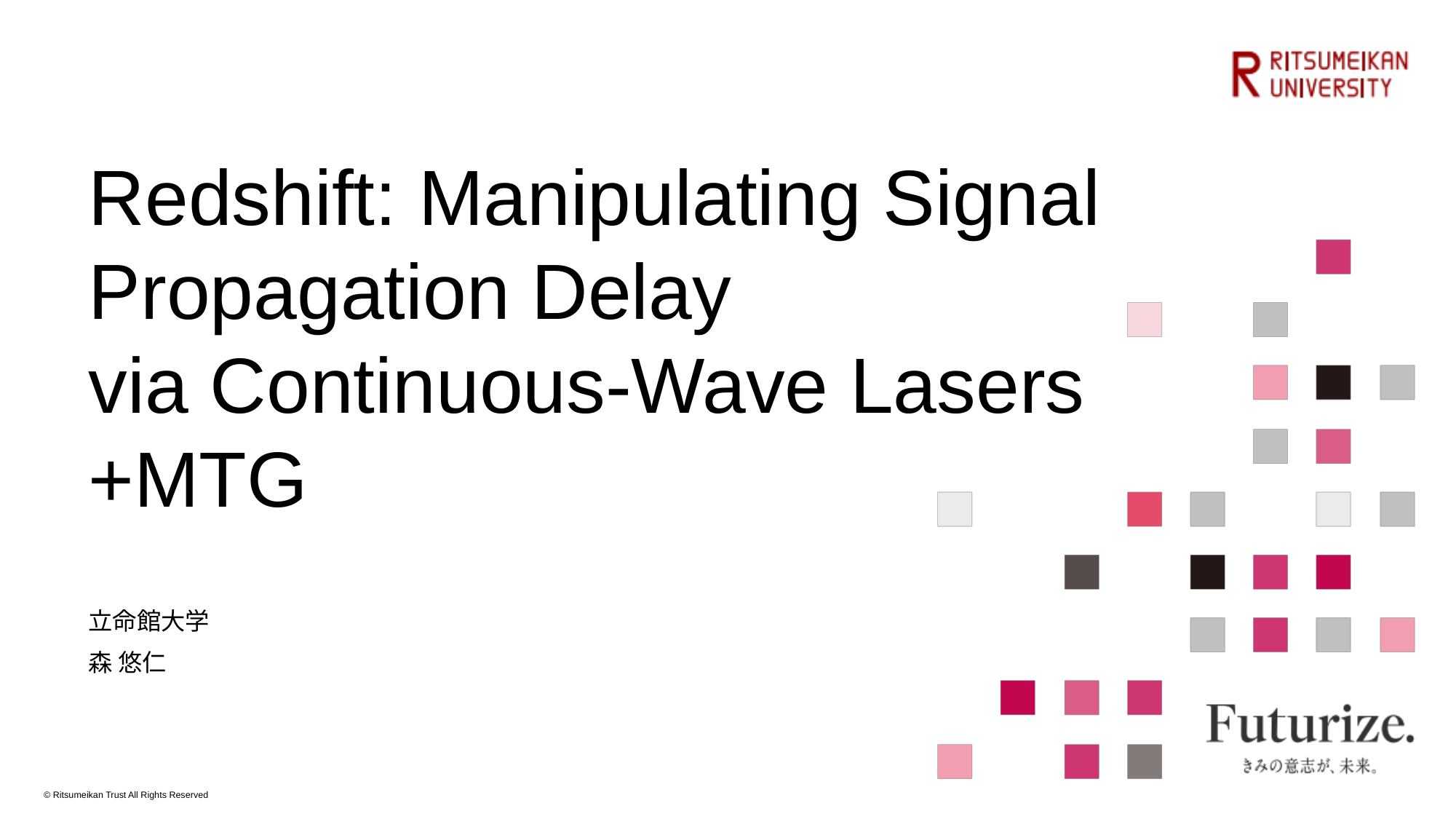

# Redshift: Manipulating Signal Propagation Delay via Continuous-Wave Lasers +MTG
立命館大学
森 悠仁